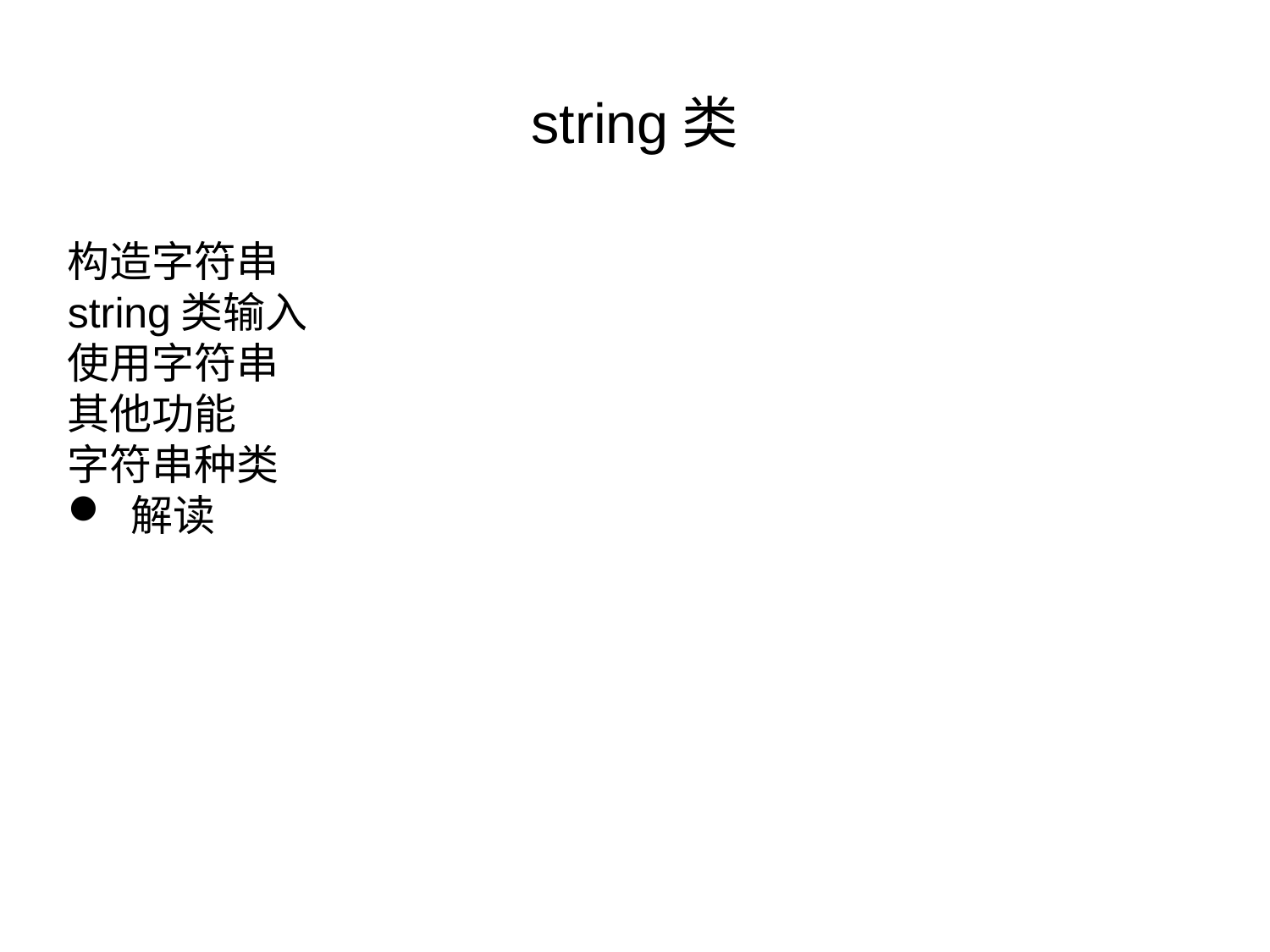

string类
构造字符串
string类输入
使用字符串
其他功能
字符串种类
解读